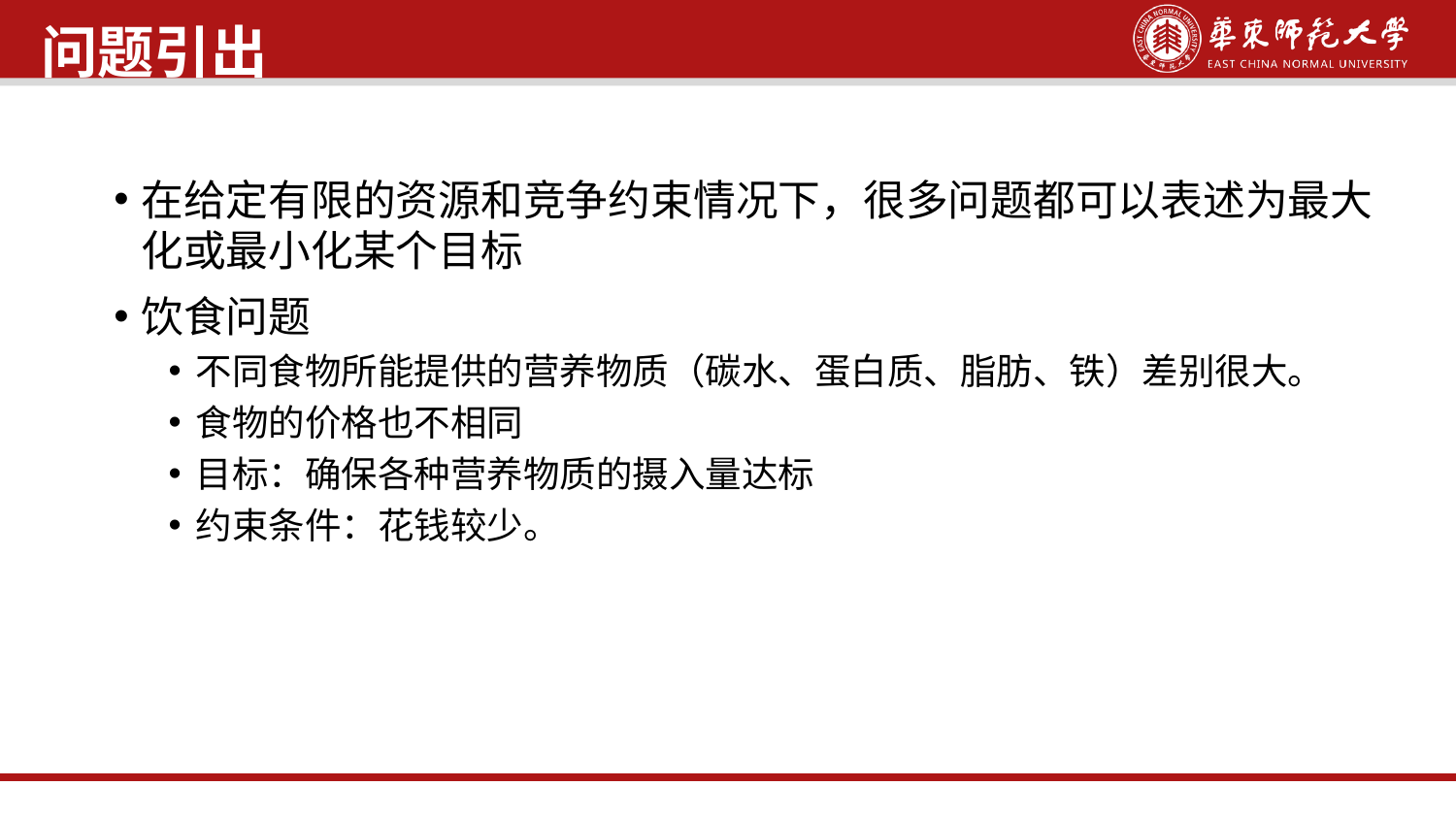

问题引出
在给定有限的资源和竞争约束情况下，很多问题都可以表述为最大化或最小化某个目标
饮食问题
不同食物所能提供的营养物质（碳水、蛋白质、脂肪、铁）差别很大。
食物的价格也不相同
目标：确保各种营养物质的摄入量达标
约束条件：花钱较少。